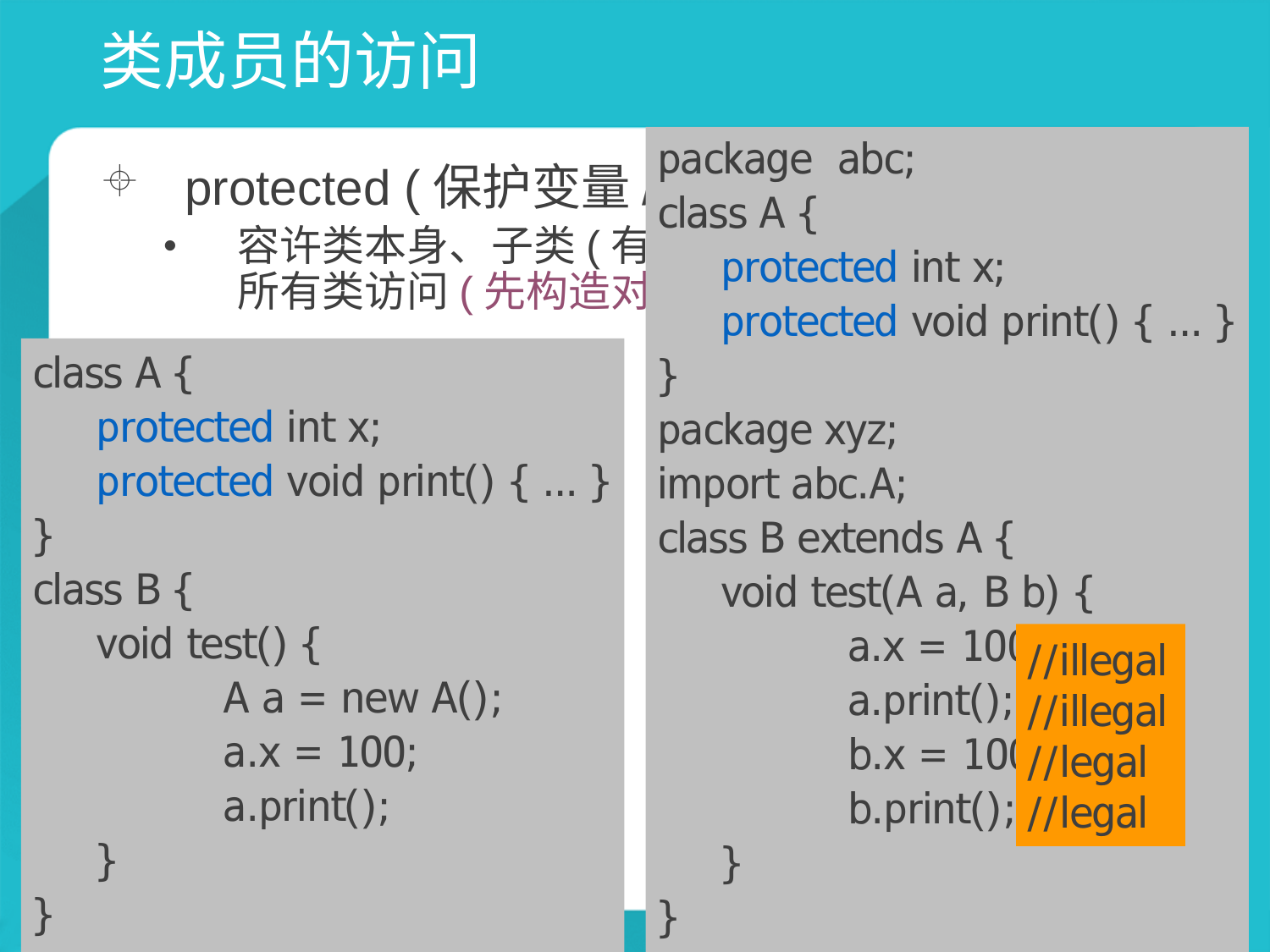

# 类成员的访问
package  abc;
class A {
	protected int x;
	protected void print() { … }
}
package xyz;
import abc.A;
class B extends A {
	void test(A a, B b) {
		a.x = 100;
		a.print();
		b.x = 100;
		b.print();
	}
}
protected (保护变量/保护方法)
容许类本身、子类(有一定限制)以及同一个包中所有类访问(先构造对象，再访问)
class A {
	protected int x;
	protected void print() { … }
}
class B {
	void test() {
		A a = new A();
		a.x = 100;
		a.print();
	}
}
//illegal
//illegal
//legal
//legal
34